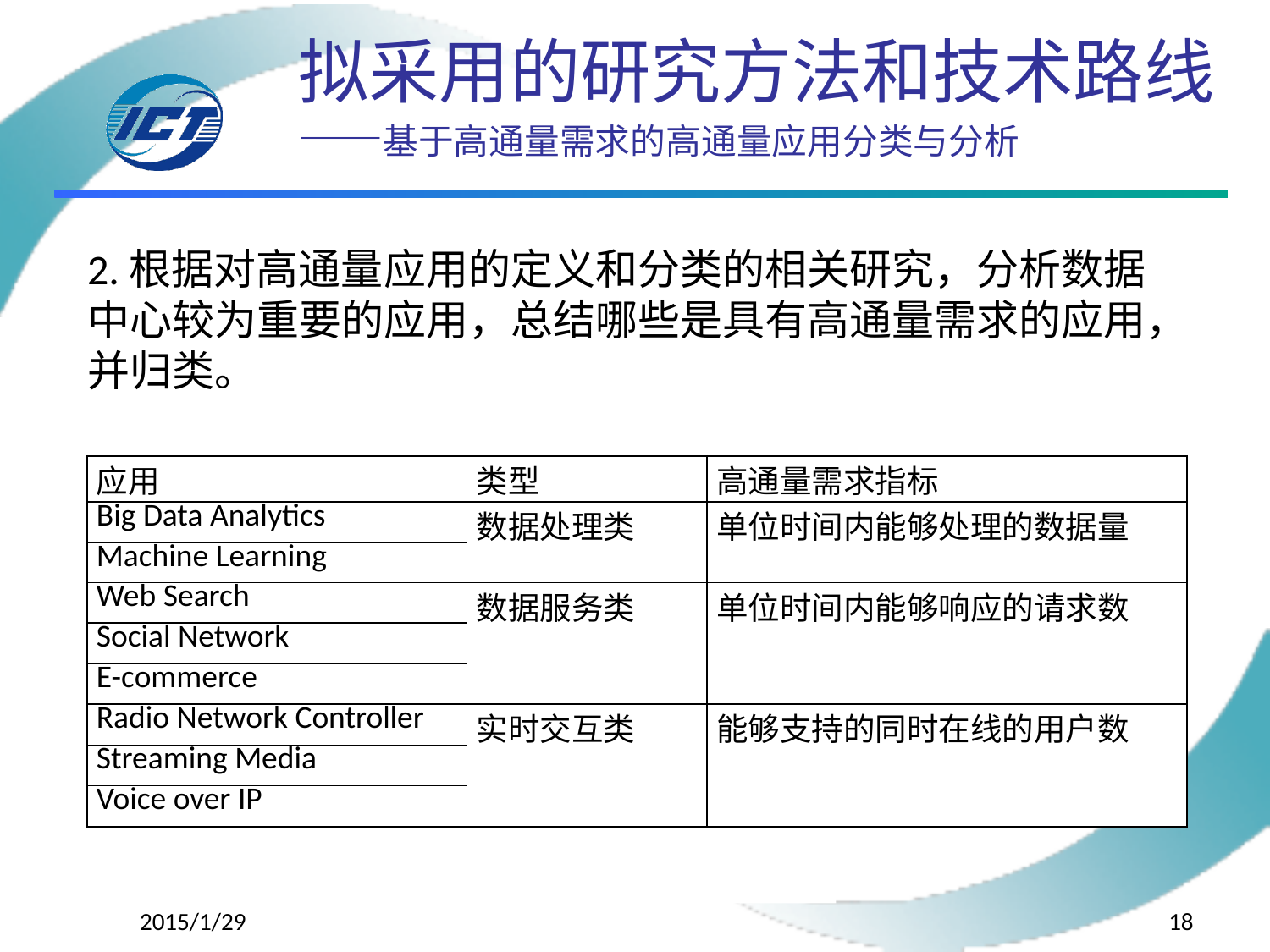

# 拟采用的研究方法和技术路线 ——基于高通量需求的高通量应用分类与分析
2.根据对高通量应用的定义和分类的相关研究，分析数据中心较为重要的应用，总结哪些是具有高通量需求的应用，并归类。
| 应用 | 类型 | 高通量需求指标 |
| --- | --- | --- |
| Big Data Analytics | 数据处理类 | 单位时间内能够处理的数据量 |
| Machine Learning |  |  |
| Web Search | 数据服务类 | 单位时间内能够响应的请求数 |
| Social Network |  |  |
| E-commerce |  |  |
| Radio Network Controller | 实时交互类 | 能够支持的同时在线的用户数 |
| Streaming Media |  |  |
| Voice over IP |  |  |
2015/1/29
18